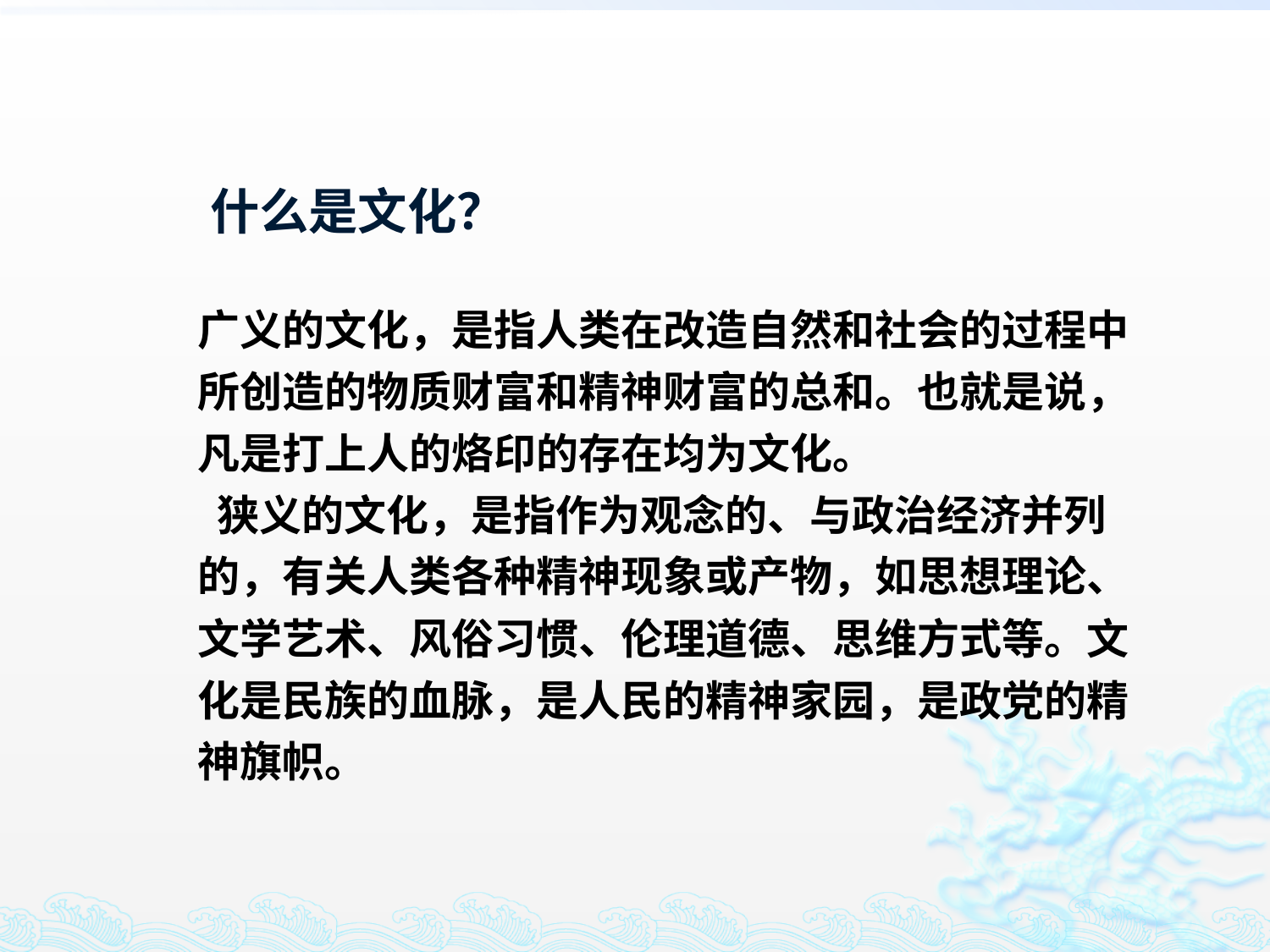

什么是文化？
广义的文化，是指人类在改造自然和社会的过程中所创造的物质财富和精神财富的总和。也就是说，凡是打上人的烙印的存在均为文化。
 狭义的文化，是指作为观念的、与政治经济并列的，有关人类各种精神现象或产物，如思想理论、文学艺术、风俗习惯、伦理道德、思维方式等。文化是民族的血脉，是人民的精神家园，是政党的精神旗帜。